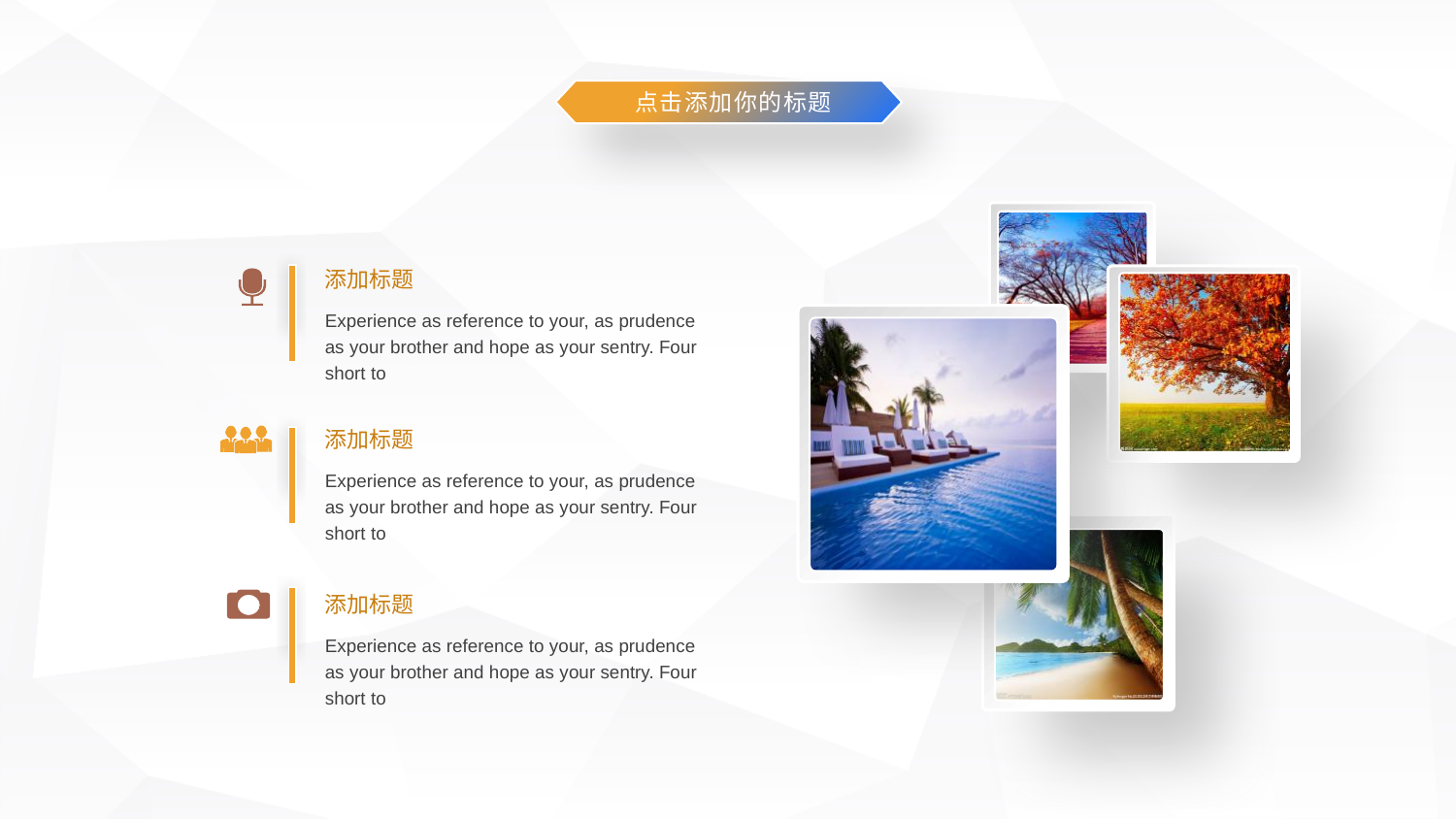

点击添加你的标题

添加标题

Experience as reference to your, as prudence as your brother and hope as your sentry. Four short to

添加标题

Experience as reference to your, as prudence as your brother and hope as your sentry. Four short to

添加标题

Experience as reference to your, as prudence as your brother and hope as your sentry. Four short to